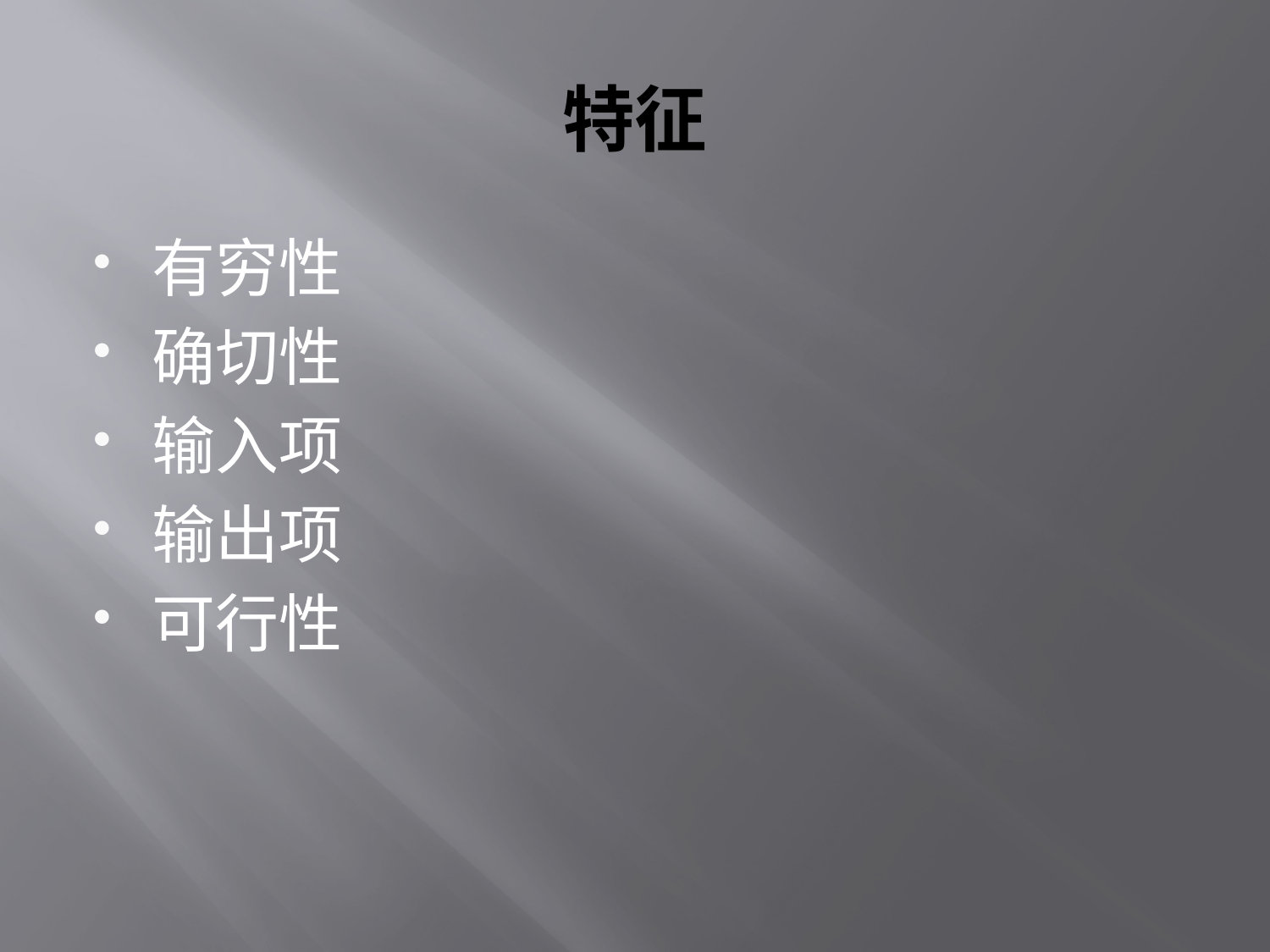

# 特征
有穷性
确切性
输入项
输出项
可行性